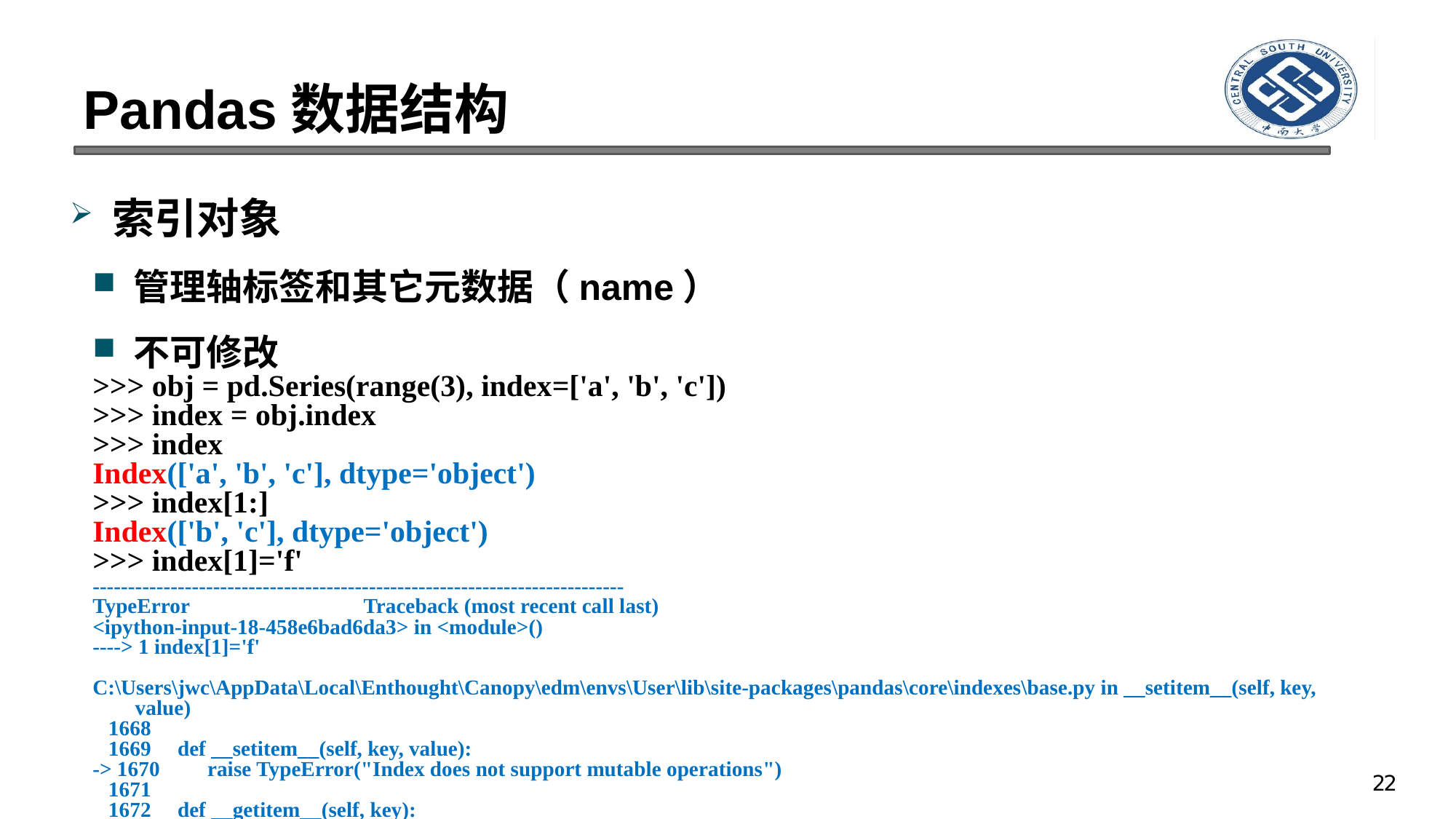

# Pandas数据结构
索引对象
管理轴标签和其它元数据（name）
不可修改
>>> obj = pd.Series(range(3), index=['a', 'b', 'c'])
>>> index = obj.index
>>> index
Index(['a', 'b', 'c'], dtype='object')
>>> index[1:]
Index(['b', 'c'], dtype='object')
>>> index[1]='f'
---------------------------------------------------------------------------
TypeError                                 Traceback (most recent call last)
<ipython-input-18-458e6bad6da3> in <module>()
----> 1 index[1]='f'

C:\Users\jwc\AppData\Local\Enthought\Canopy\edm\envs\User\lib\site-packages\pandas\core\indexes\base.py in __setitem__(self, key, value)
   1668
   1669     def __setitem__(self, key, value):
-> 1670         raise TypeError("Index does not support mutable operations")
   1671
   1672     def __getitem__(self, key):
TypeError: Index does not support mutable operations

22